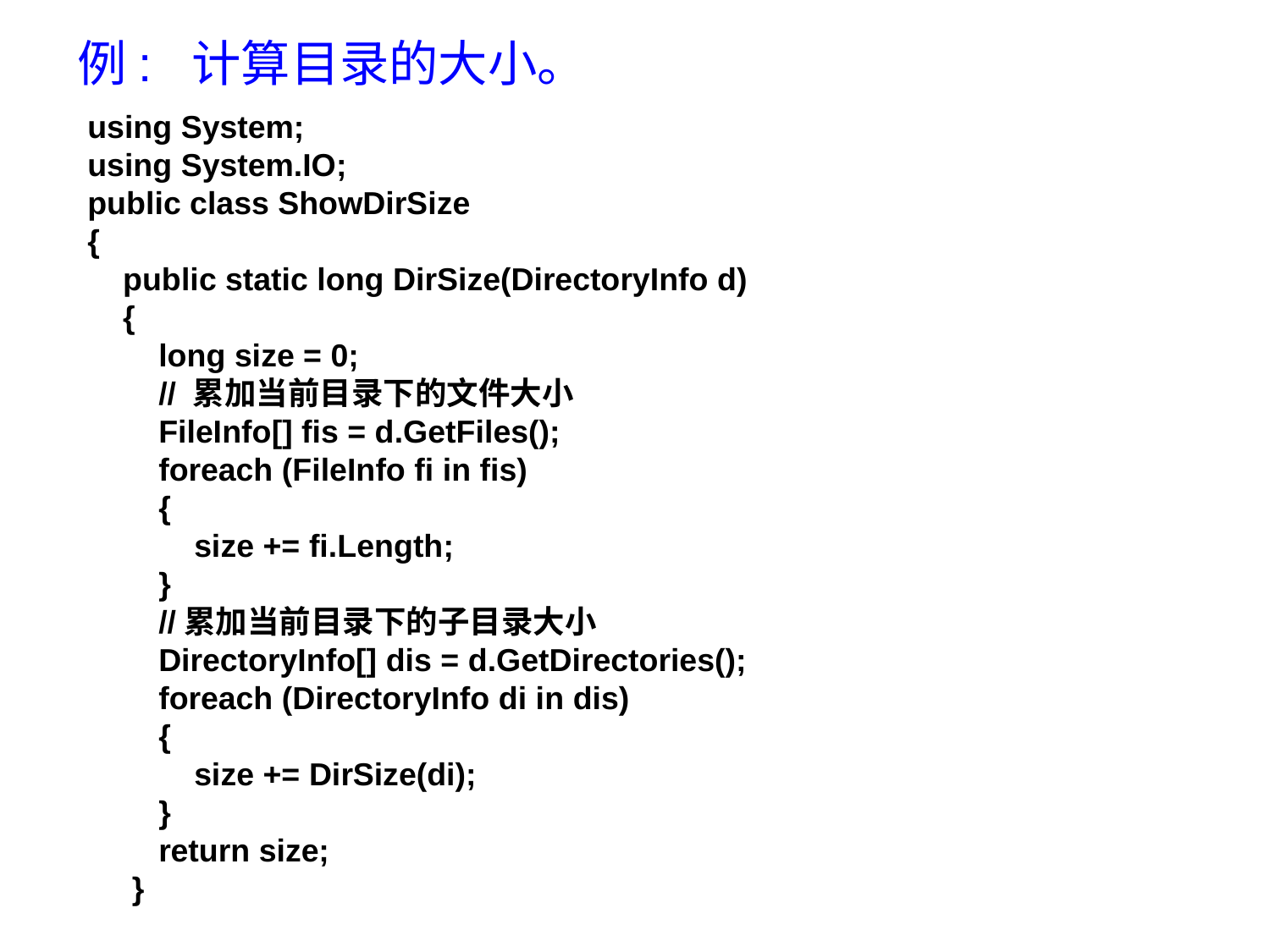

例:  计算目录的大小。
using System;
using System.IO;
public class ShowDirSize
{
    public static long DirSize(DirectoryInfo d)
    {
        long size = 0;
        // 累加当前目录下的文件大小
        FileInfo[] fis = d.GetFiles();
        foreach (FileInfo fi in fis)
        {
            size += fi.Length;
        }
        //累加当前目录下的子目录大小
        DirectoryInfo[] dis = d.GetDirectories();
        foreach (DirectoryInfo di in dis)
        {
            size += DirSize(di);
        }
        return size;
     }